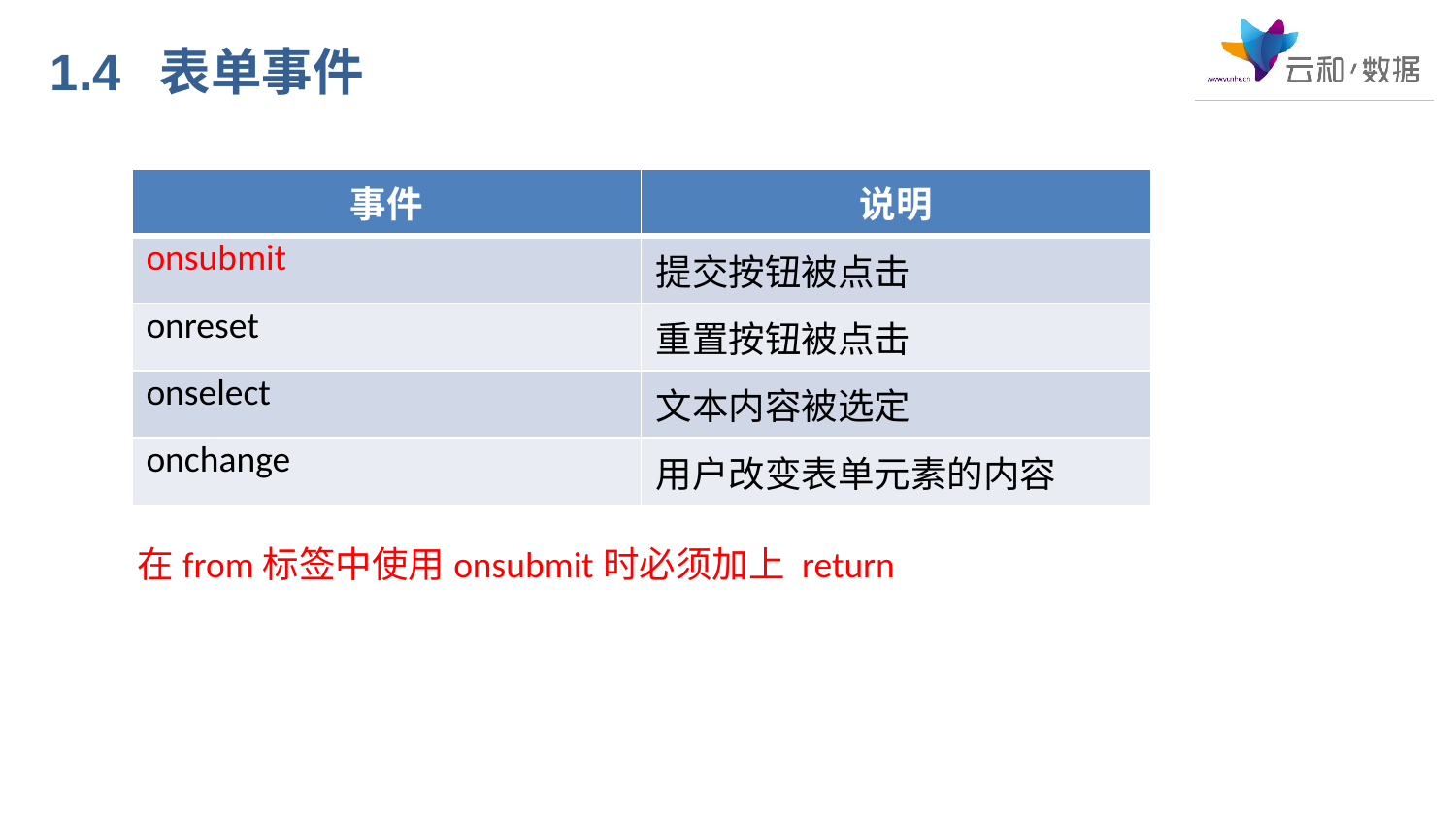

1.4  表单事件
| 事件 | 说明 |
| --- | --- |
| onsubmit | 提交按钮被点击 |
| onreset | 重置按钮被点击 |
| onselect | 文本内容被选定 |
| onchange | 用户改变表单元素的内容 |
在from标签中使用onsubmit时必须加上 return
10